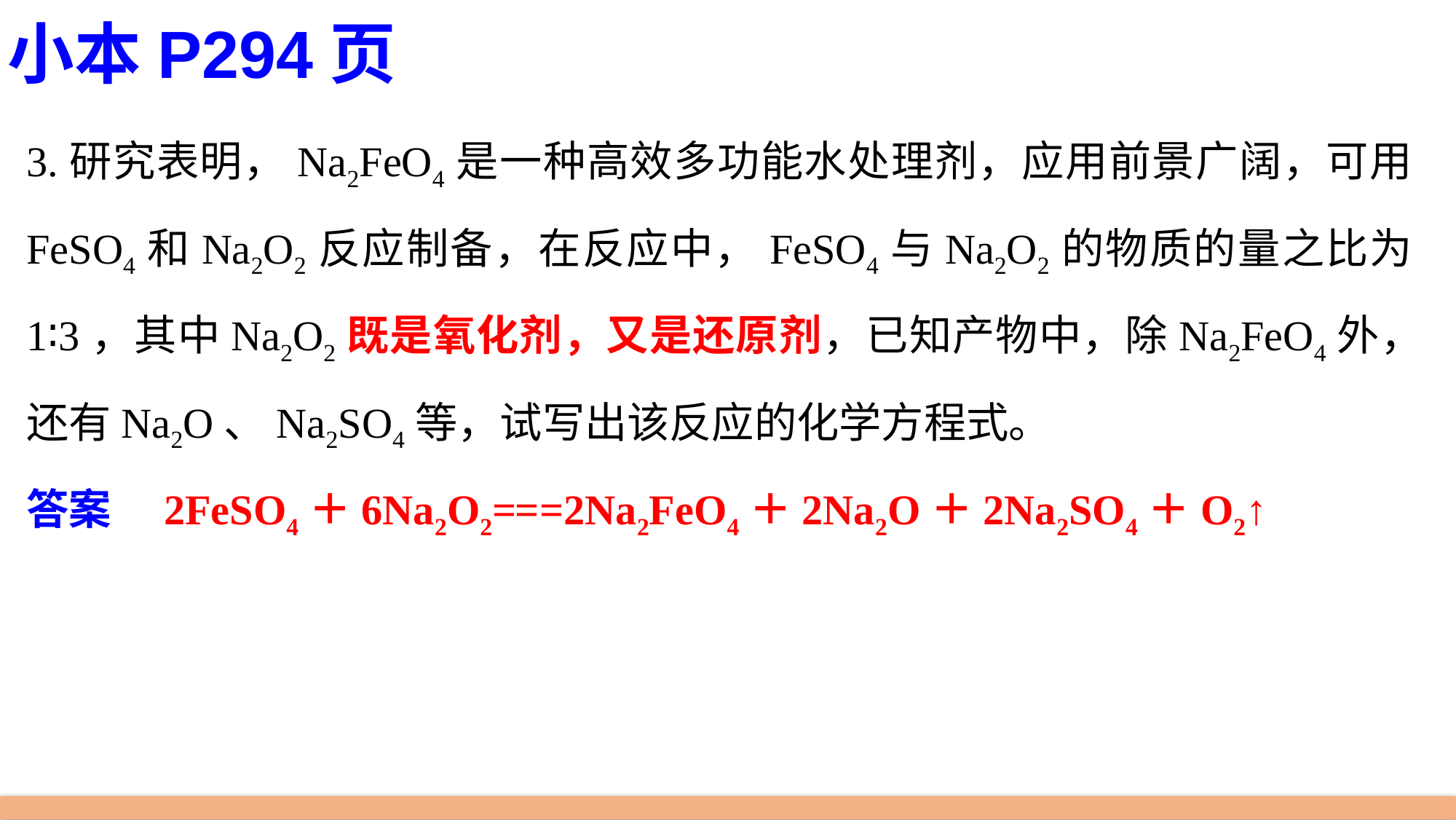

小本P294页
3.研究表明，Na2FeO4是一种高效多功能水处理剂，应用前景广阔，可用FeSO4和Na2O2反应制备，在反应中，FeSO4与Na2O2的物质的量之比为1∶3，其中Na2O2既是氧化剂，又是还原剂，已知产物中，除Na2FeO4外，还有Na2O、Na2SO4等，试写出该反应的化学方程式。
答案　2FeSO4＋6Na2O2===2Na2FeO4＋2Na2O＋2Na2SO4＋O2↑